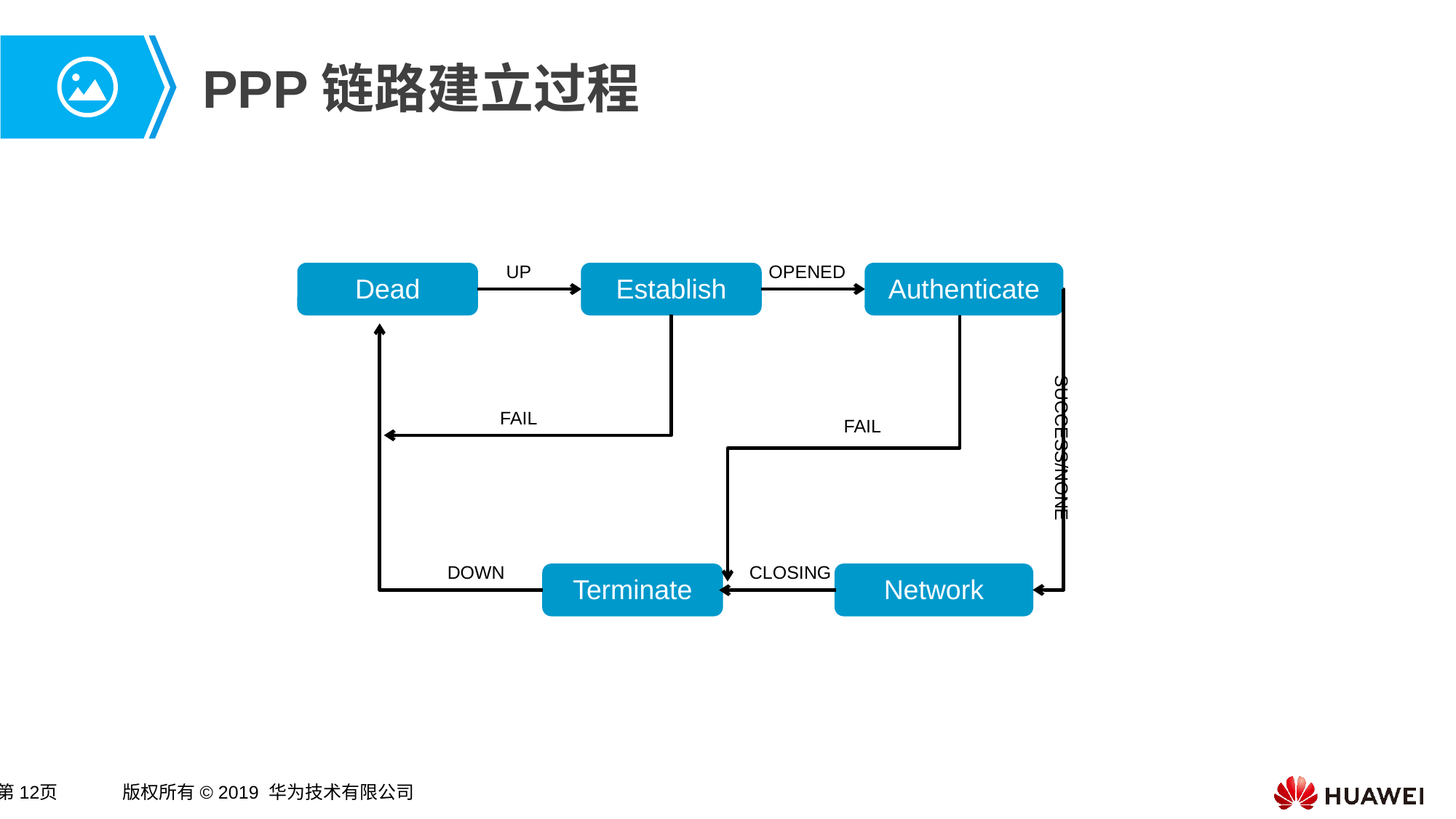

# PPP链路建立过程
UP
OPENED
Dead
Establish
Authenticate
FAIL
FAIL
SUCCESS/NONE
DOWN
CLOSING
Terminate
Network